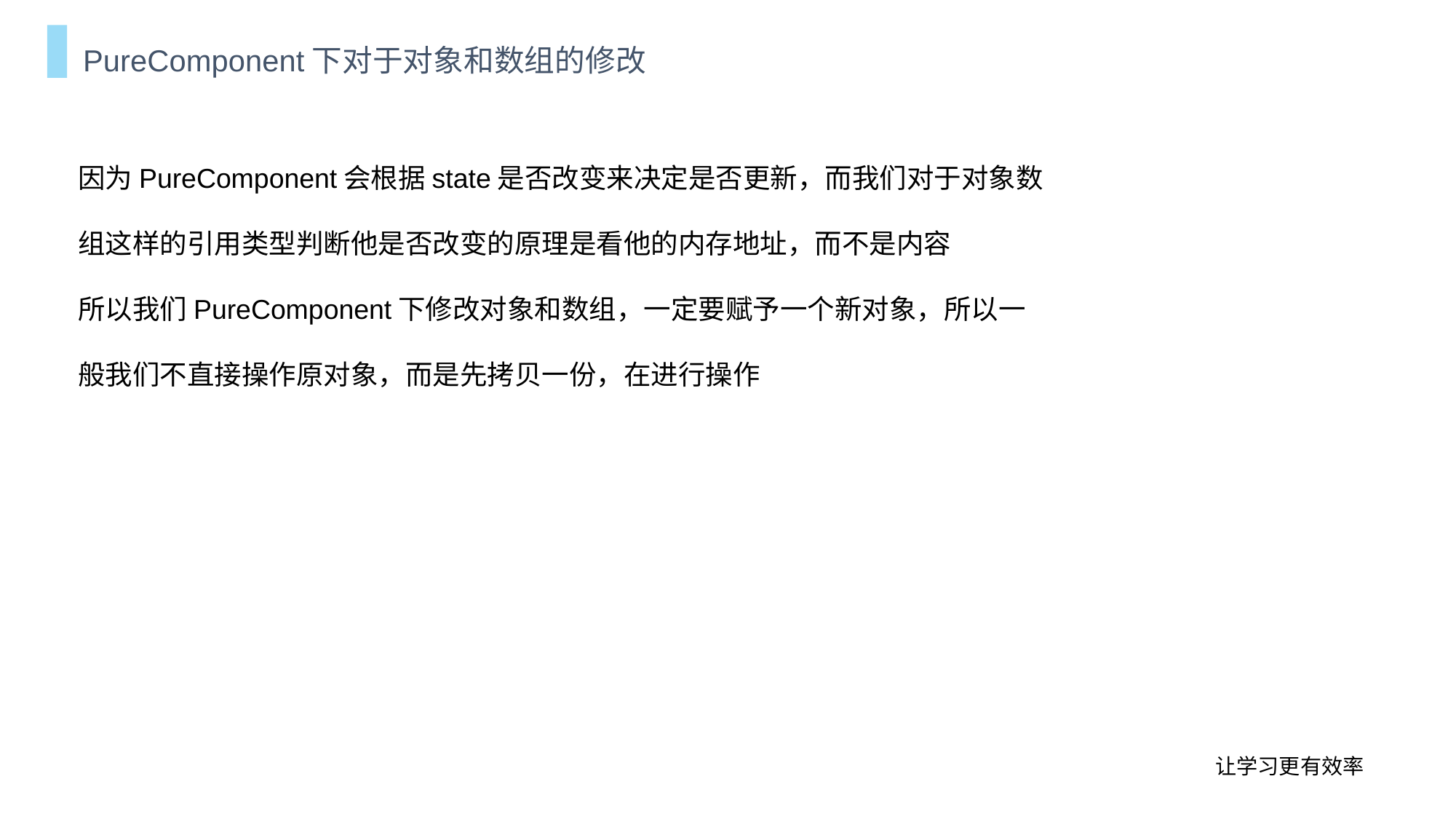

PureComponent下对于对象和数组的修改

因为PureComponent会根据state是否改变来决定是否更新，而我们对于对象数组这样的引用类型判断他是否改变的原理是看他的内存地址，而不是内容
所以我们PureComponent下修改对象和数组，一定要赋予一个新对象，所以一般我们不直接操作原对象，而是先拷贝一份，在进行操作